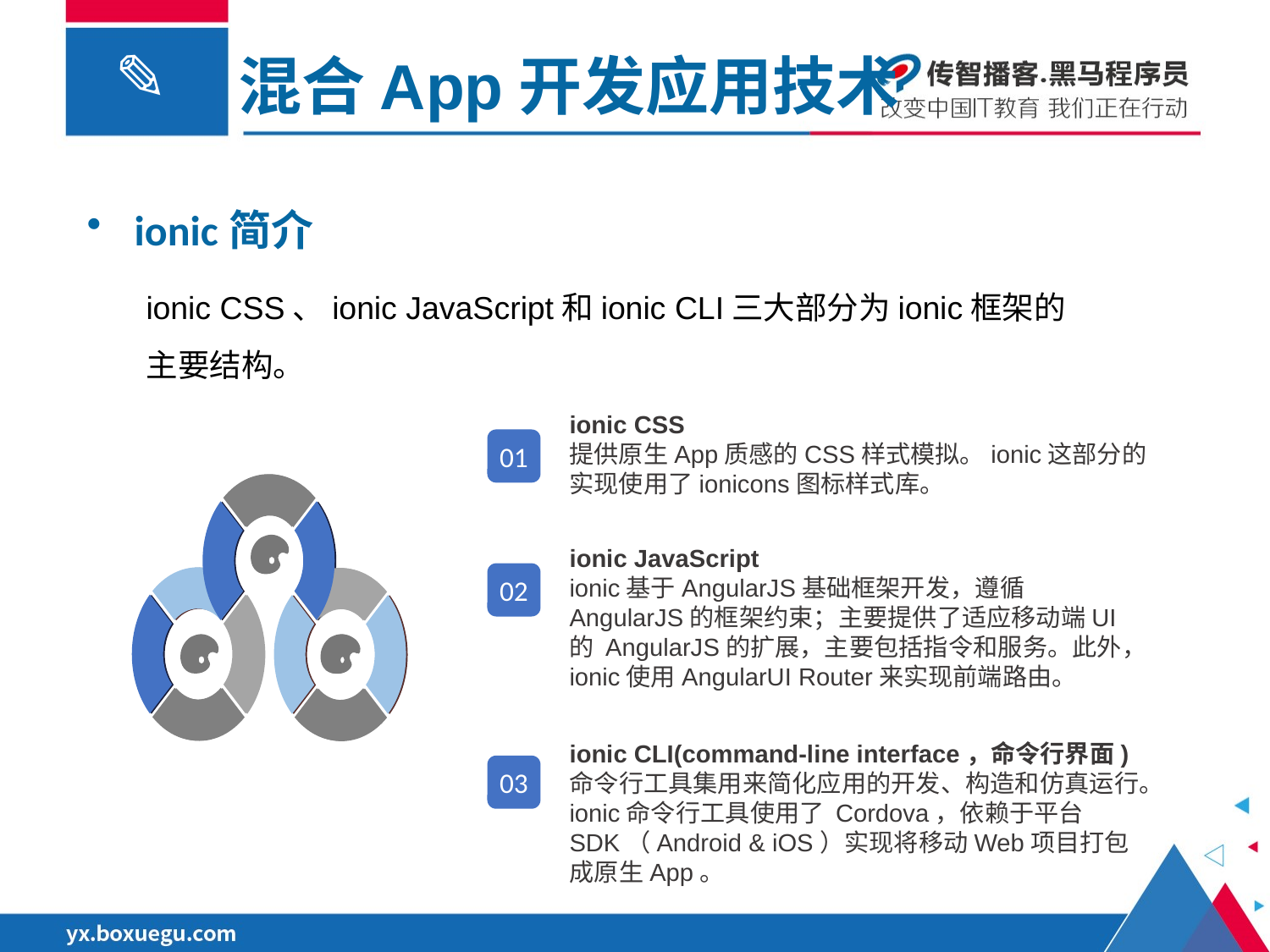

混合App开发应用技术
ionic简介
ionic CSS、ionic JavaScript和ionic CLI三大部分为ionic框架的主要结构。
ionic CSS
提供原生App质感的CSS样式模拟。ionic这部分的实现使用了ionicons图标样式库。
01

ionic JavaScript
ionic基于AngularJS基础框架开发，遵循AngularJS的框架约束；主要提供了适应移动端UI的 AngularJS的扩展，主要包括指令和服务。此外，ionic使用AngularUI Router来实现前端路由。
02
ionic CLI(command-line interface，命令行界面)
命令行工具集用来简化应用的开发、构造和仿真运行。ionic命令行工具使用了 Cordova，依赖于平台SDK（Android & iOS）实现将移动Web项目打包成原生App。
03